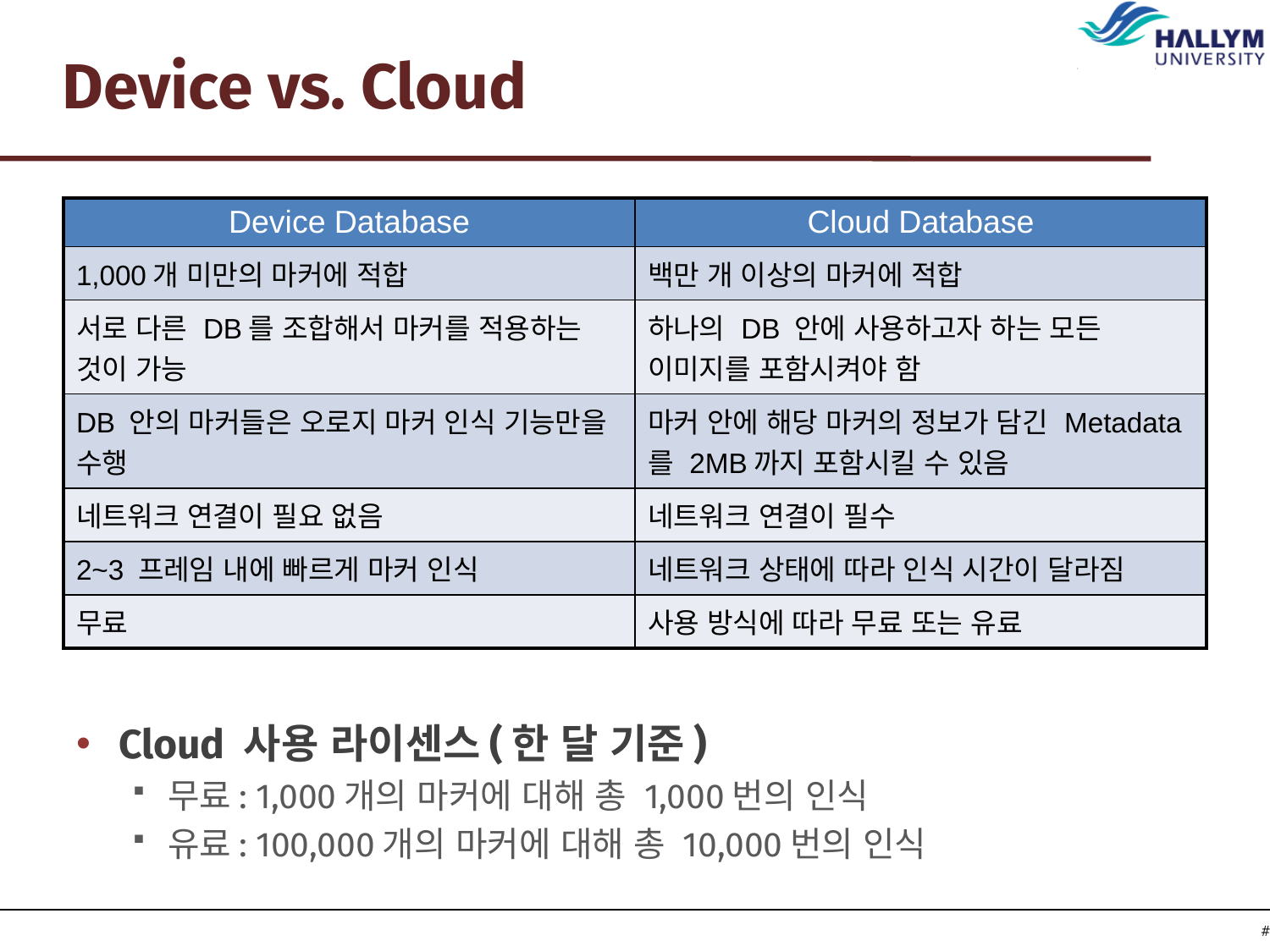

# Device vs. Cloud

Cloud 사용 라이센스(한 달 기준)
무료: 1,000개의 마커에 대해 총 1,000번의 인식
유료: 100,000개의 마커에 대해 총 10,000번의 인식
| Device Database | Cloud Database |
| --- | --- |
| 1,000개 미만의 마커에 적합 | 백만 개 이상의 마커에 적합 |
| 서로 다른 DB를 조합해서 마커를 적용하는 것이 가능 | 하나의 DB 안에 사용하고자 하는 모든 이미지를 포함시켜야 함 |
| DB 안의 마커들은 오로지 마커 인식 기능만을 수행 | 마커 안에 해당 마커의 정보가 담긴 Metadata를 2MB까지 포함시킬 수 있음 |
| 네트워크 연결이 필요 없음 | 네트워크 연결이 필수 |
| 2~3 프레임 내에 빠르게 마커 인식 | 네트워크 상태에 따라 인식 시간이 달라짐 |
| 무료 | 사용 방식에 따라 무료 또는 유료 |